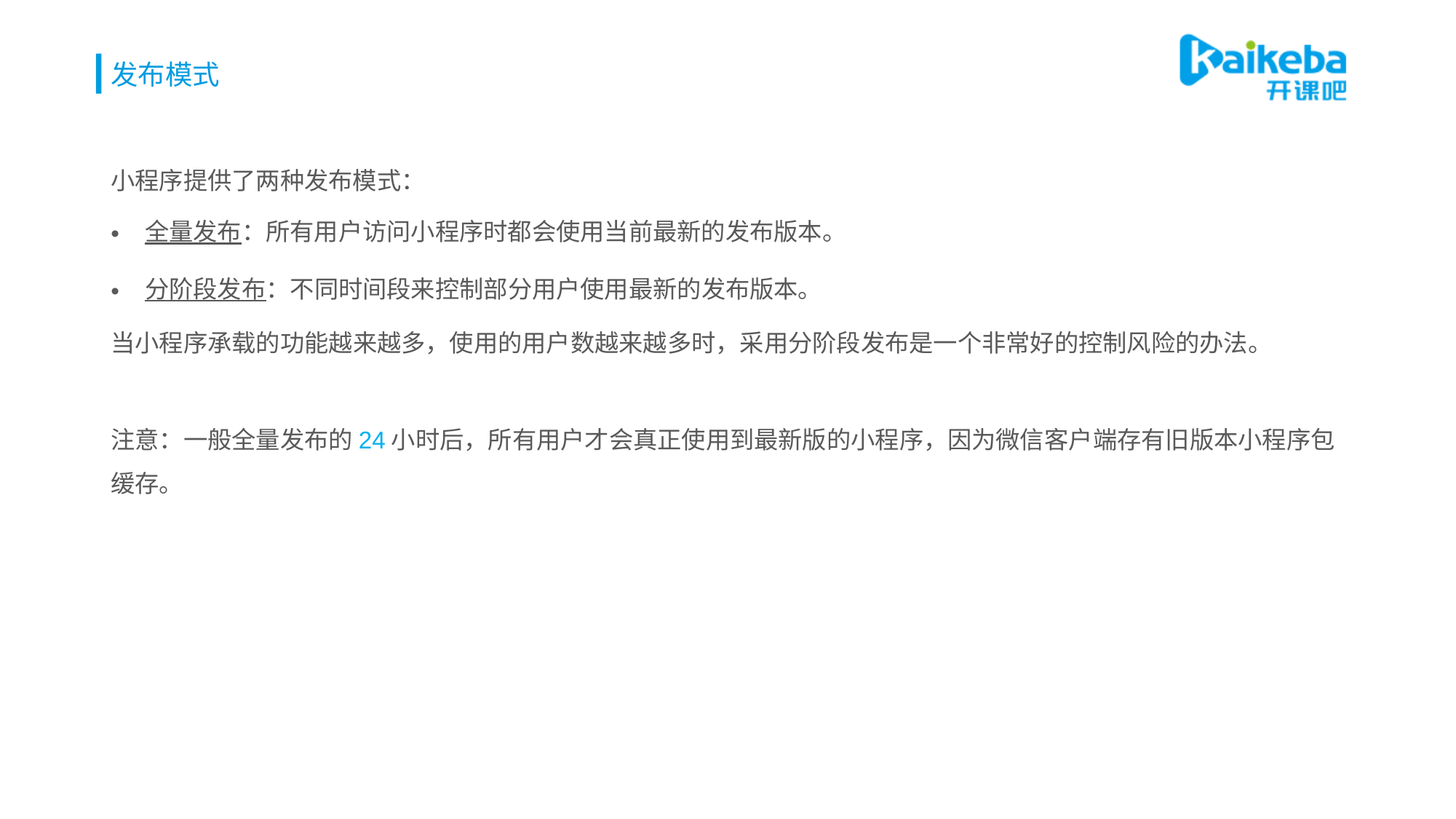

# 发布模式
小程序提供了两种发布模式：
全量发布：所有用户访问小程序时都会使用当前最新的发布版本。
分阶段发布：不同时间段来控制部分用户使用最新的发布版本。
当小程序承载的功能越来越多，使用的用户数越来越多时，采用分阶段发布是一个非常好的控制风险的办法。

注意：一般全量发布的24小时后，所有用户才会真正使用到最新版的小程序，因为微信客户端存有旧版本小程序包缓存。